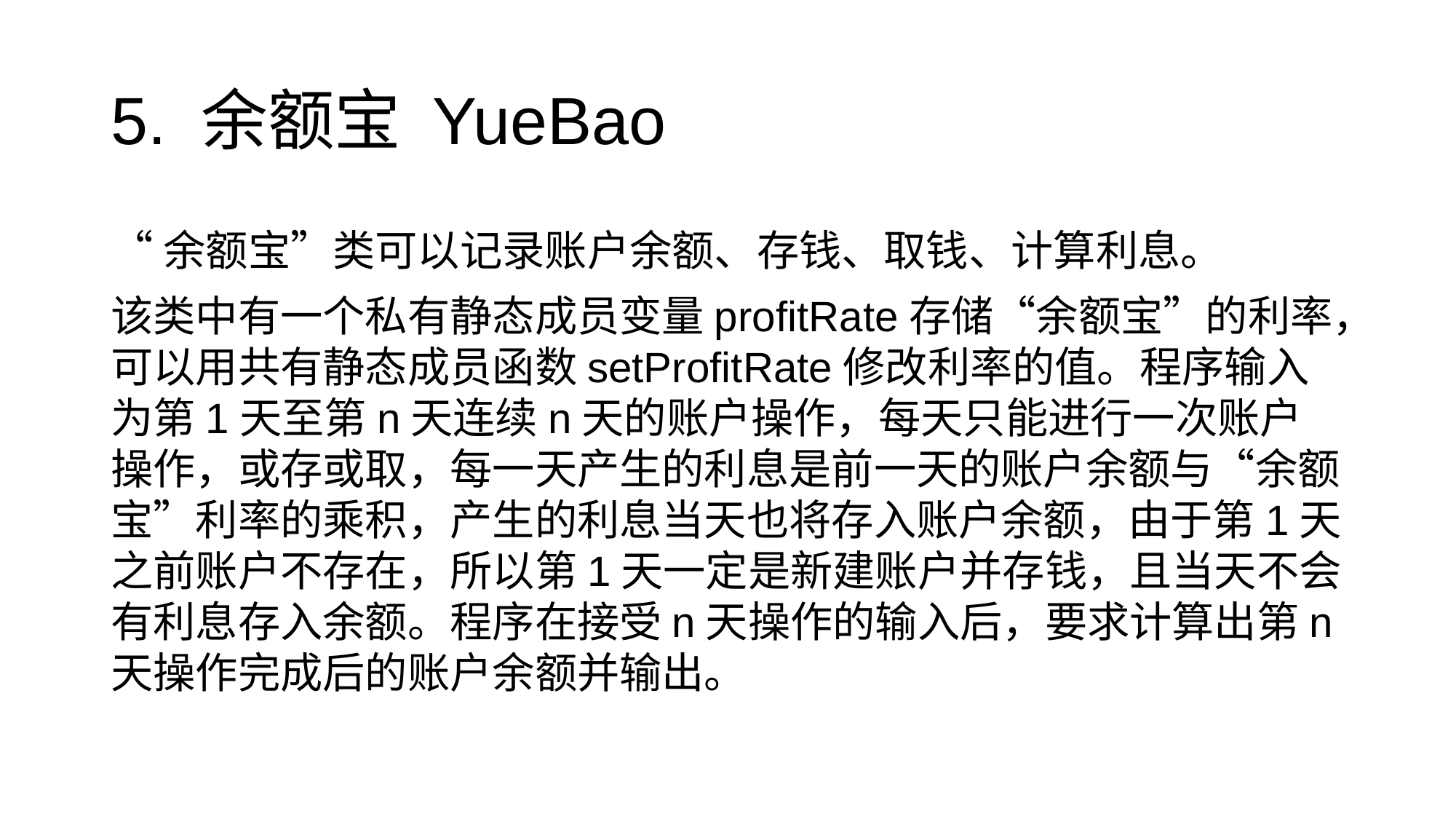

# 5. 余额宝 YueBao
“余额宝”类可以记录账户余额、存钱、取钱、计算利息。
该类中有一个私有静态成员变量profitRate存储“余额宝”的利率，可以用共有静态成员函数setProfitRate修改利率的值。程序输入为第1天至第n天连续n天的账户操作，每天只能进行一次账户操作，或存或取，每一天产生的利息是前一天的账户余额与“余额宝”利率的乘积，产生的利息当天也将存入账户余额，由于第1天之前账户不存在，所以第1天一定是新建账户并存钱，且当天不会有利息存入余额。程序在接受n天操作的输入后，要求计算出第n天操作完成后的账户余额并输出。